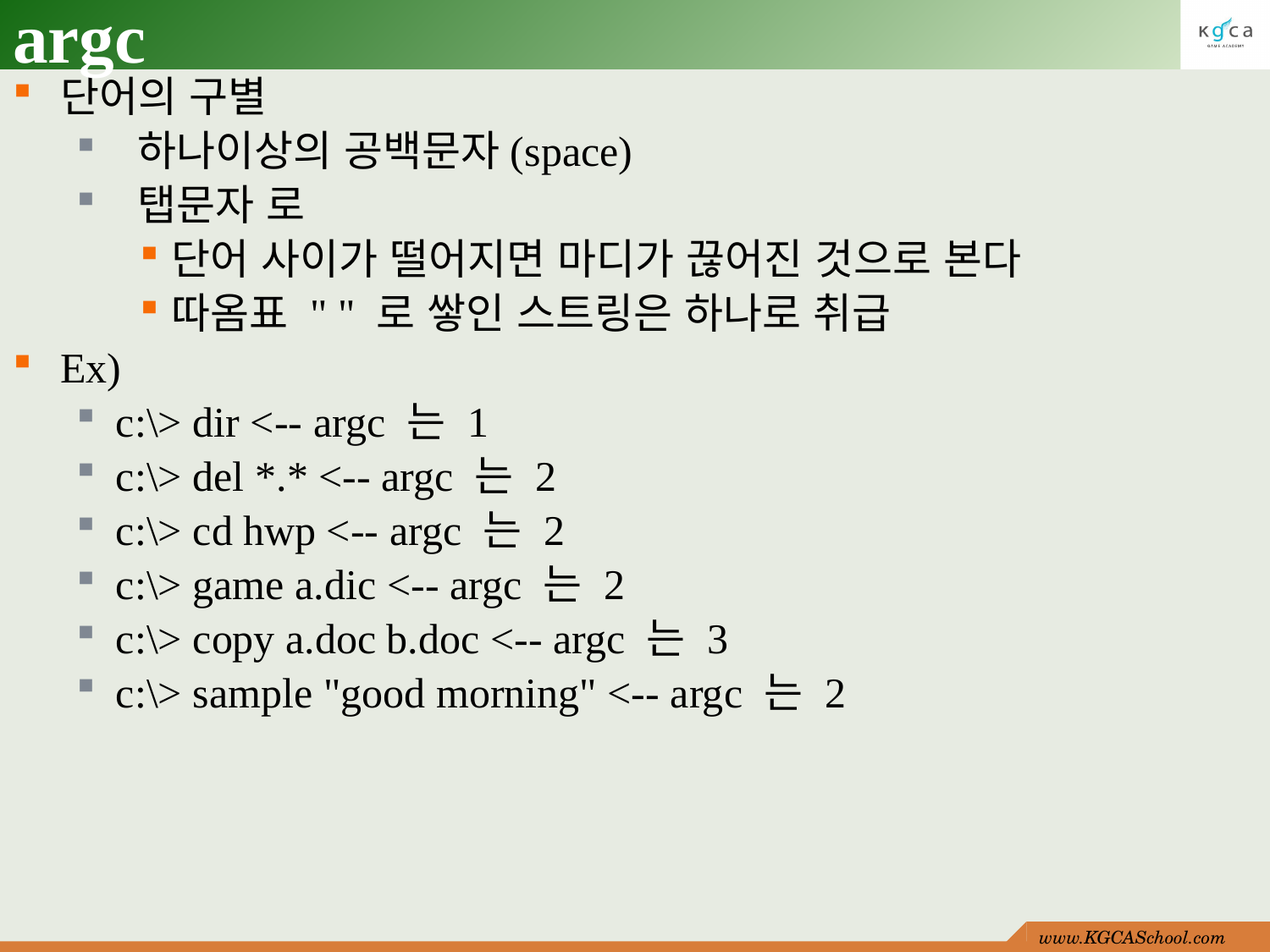

# argc
단어의 구별
 하나이상의 공백문자(space)
 탭문자 로
단어 사이가 떨어지면 마디가 끊어진 것으로 본다
따옴표 " " 로 쌓인 스트링은 하나로 취급
Ex)
c:\> dir <-- argc 는 1
c:\> del *.* <-- argc 는 2
c:\> cd hwp <-- argc 는 2
c:\> game a.dic <-- argc 는 2
c:\> copy a.doc b.doc <-- argc 는 3
c:\> sample "good morning" <-- argc 는 2